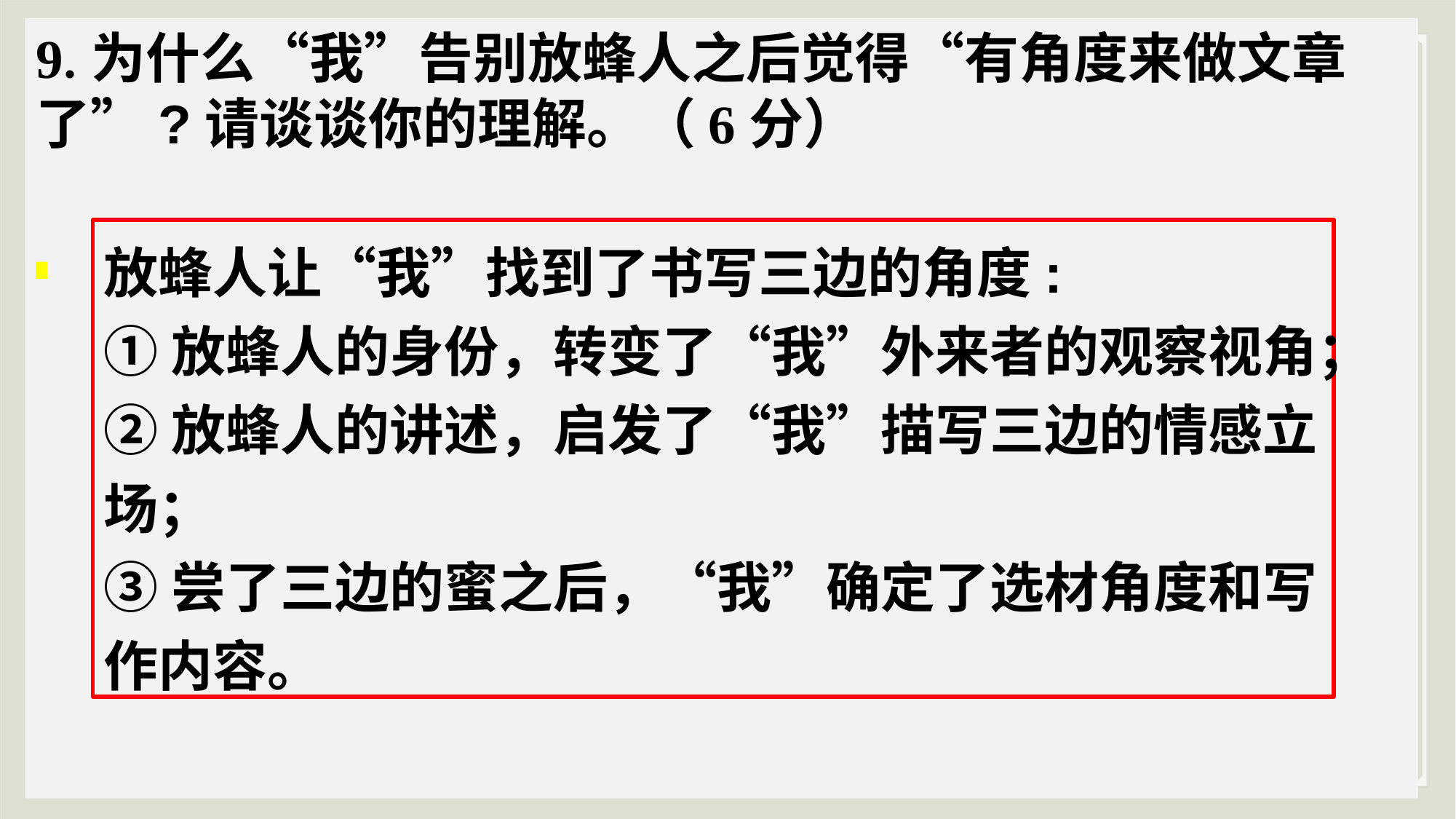

9.为什么“我”告别放蜂人之后觉得“有角度来做文章了”?请谈谈你的理解。（6分）

知识链接
9.为什么“我”告别放蜂人之后觉得“有角度来做文章了”?请谈谈你的理解。（6分）

放蜂人让“我”找到了书写三边的角度:
①放蜂人的身份，转变了“我”外来者的观察视角；
②放蜂人的讲述，启发了“我”描写三边的情感立场；
③尝了三边的蜜之后，“我”确定了选材角度和写作内容。